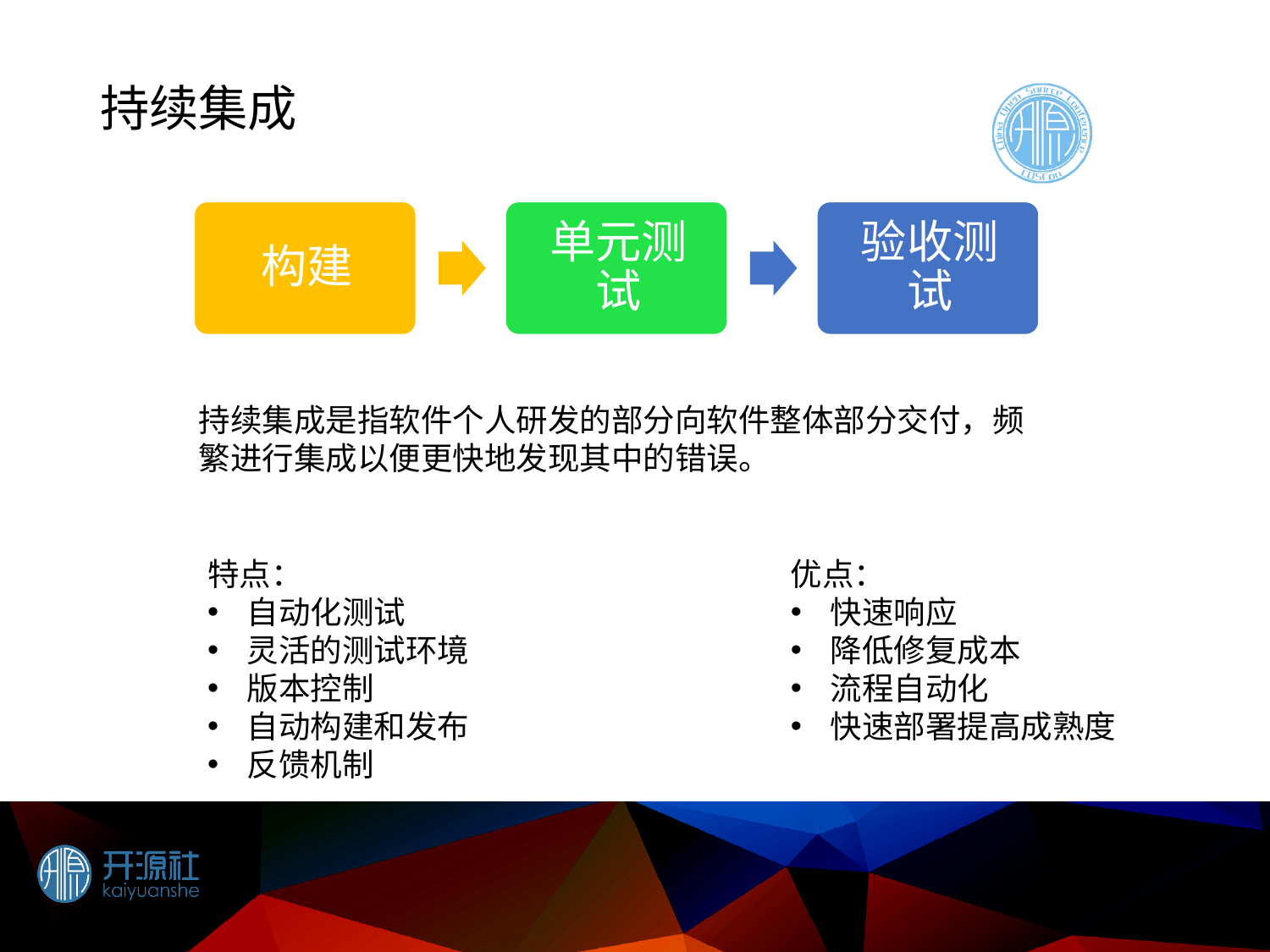

# 持续集成
构建

单元测试

验收测试
持续集成是指软件个人研发的部分向软件整体部分交付，频繁进行集成以便更快地发现其中的错误。
特点：
自动化测试
灵活的测试环境
版本控制
自动构建和发布
反馈机制

优点：
快速响应
降低修复成本
流程自动化
快速部署提高成熟度